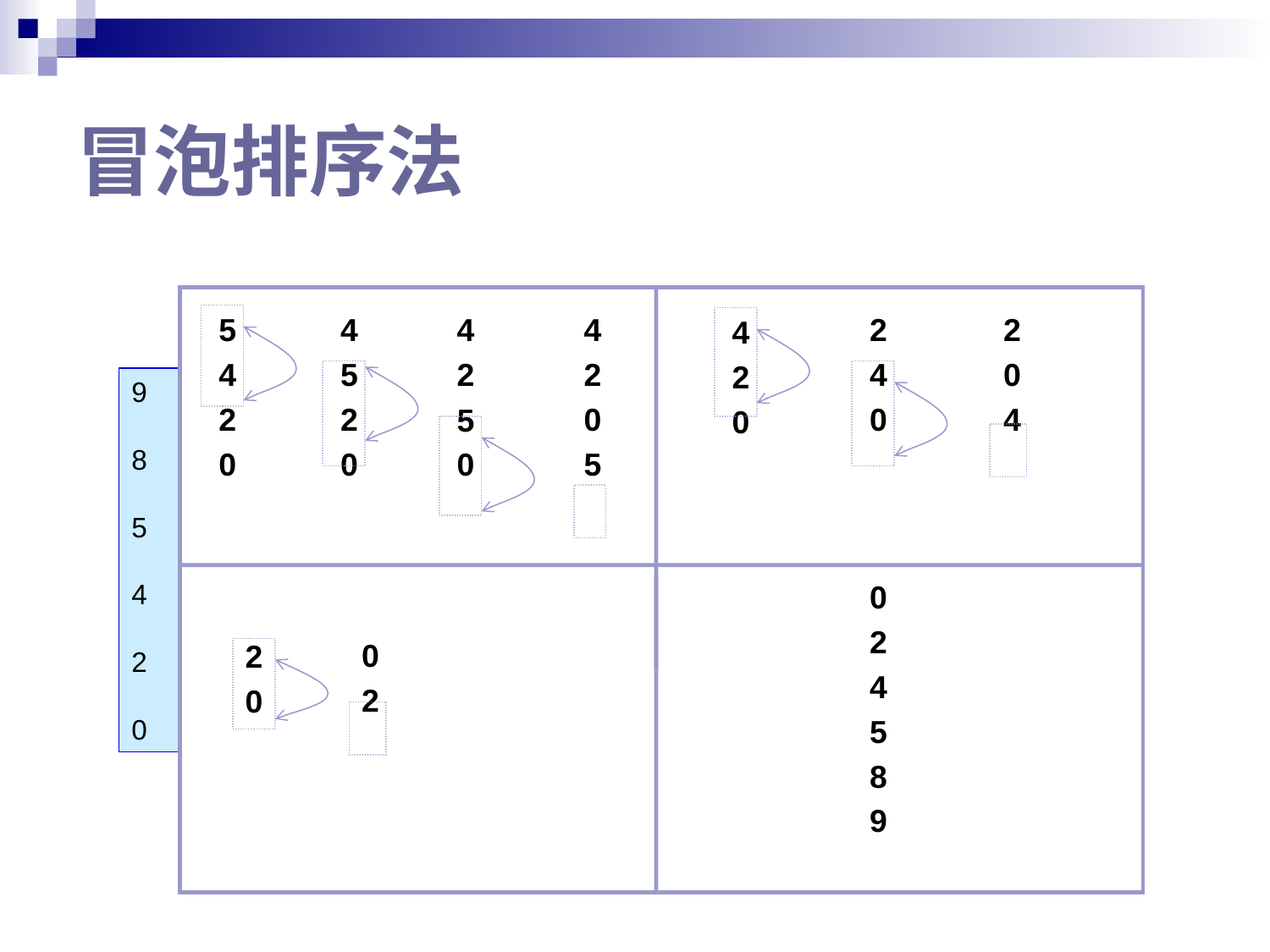

# 冒泡排序法

5
4
2
0
4
5
2
0

4
2
0
5

4
2
0
2
4
0

2
0
4

4
2
5
0

9

8

5

4

2

0

0
2
4
5
8
9

0
2

2
0